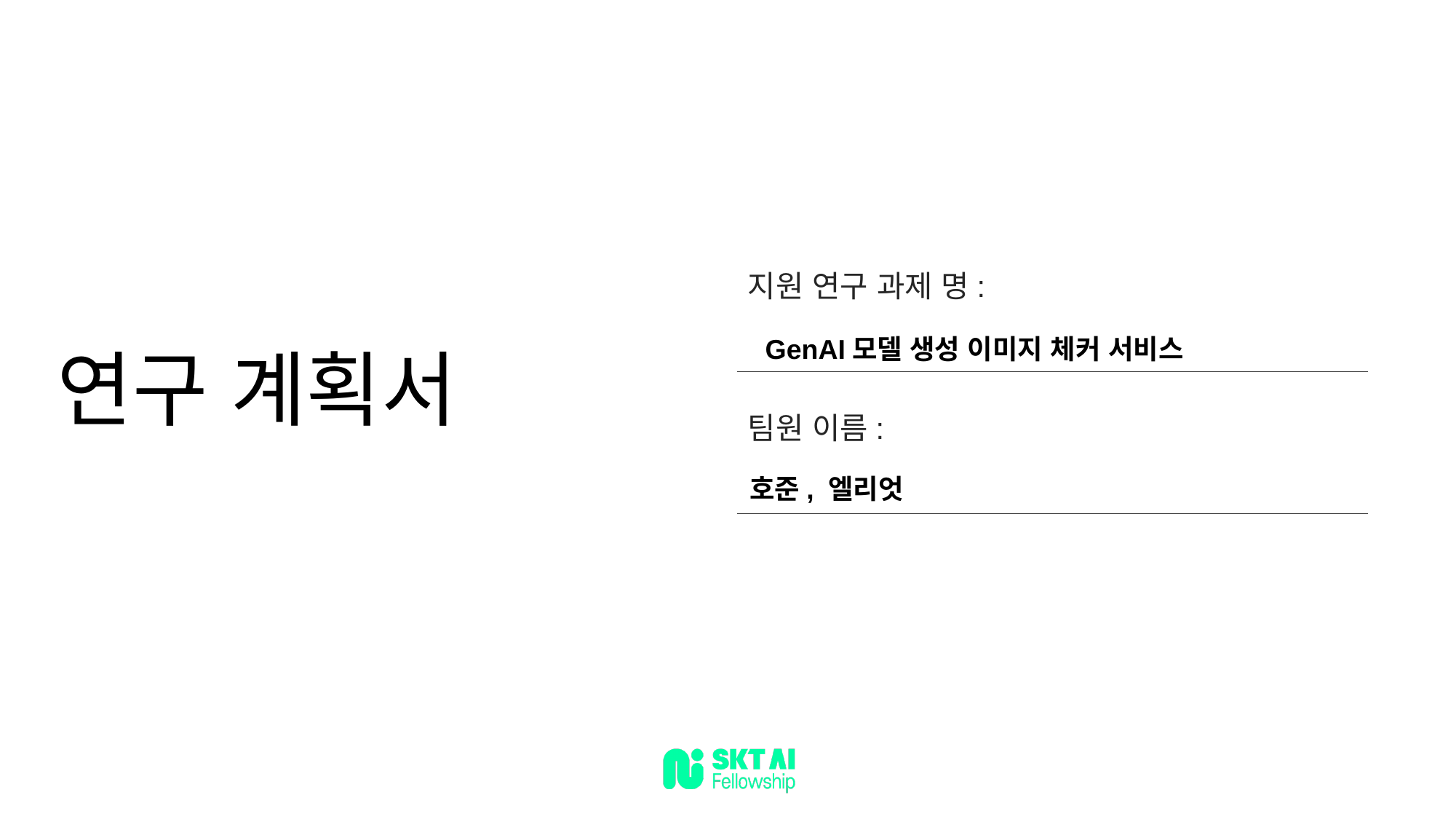

GenAI모델 생성 이미지 체커 서비스
호준, 엘리엇